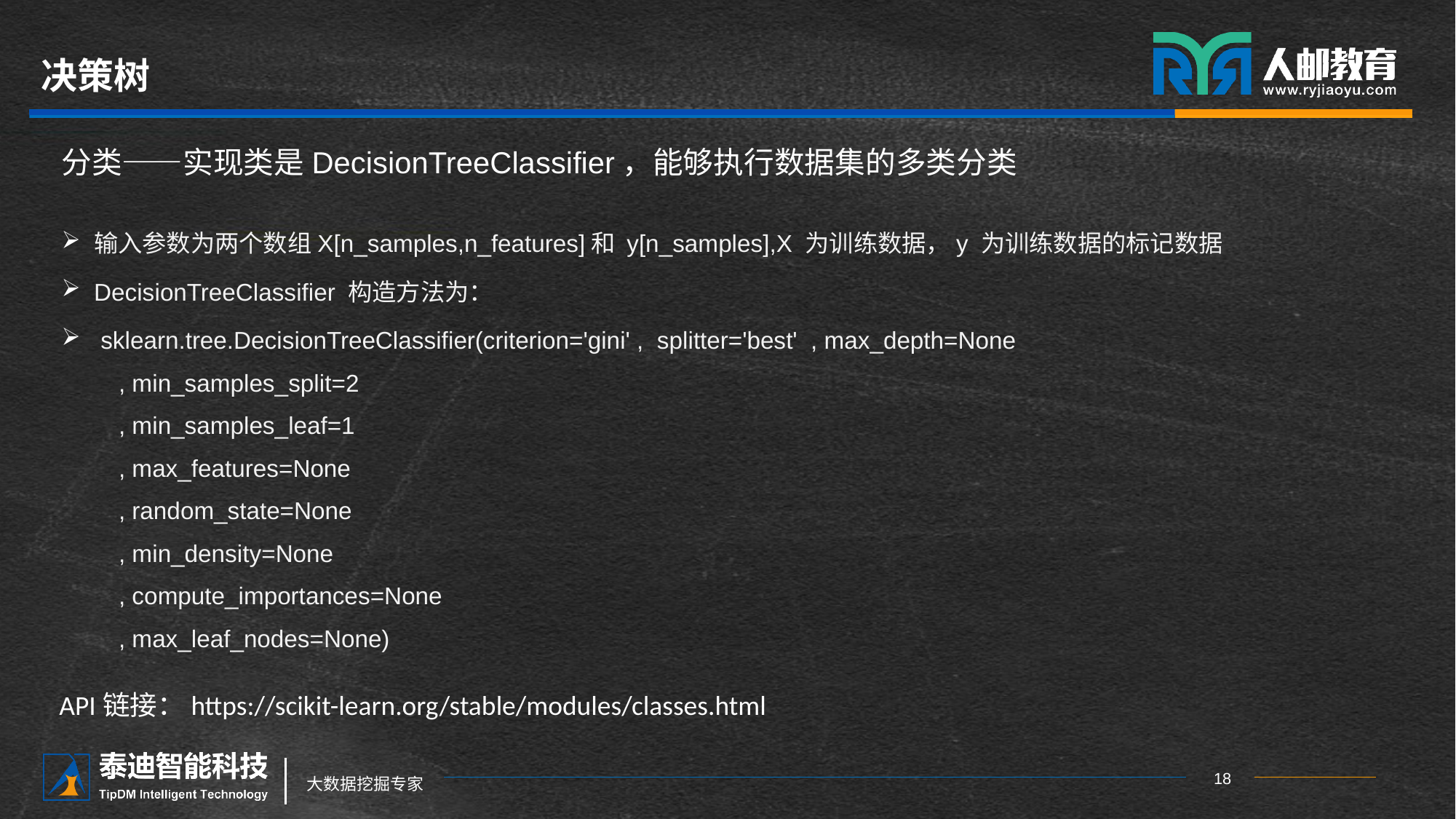

# 决策树
分类——实现类是DecisionTreeClassifier，能够执行数据集的多类分类
输入参数为两个数组X[n_samples,n_features]和 y[n_samples],X 为训练数据，y 为训练数据的标记数据
DecisionTreeClassifier 构造方法为：
 sklearn.tree.DecisionTreeClassifier(criterion='gini' ,  splitter='best'  , max_depth=None
 , min_samples_split=2
 , min_samples_leaf=1
 , max_features=None
 , random_state=None
 , min_density=None
 , compute_importances=None
 , max_leaf_nodes=None)
API链接：https://scikit-learn.org/stable/modules/classes.html